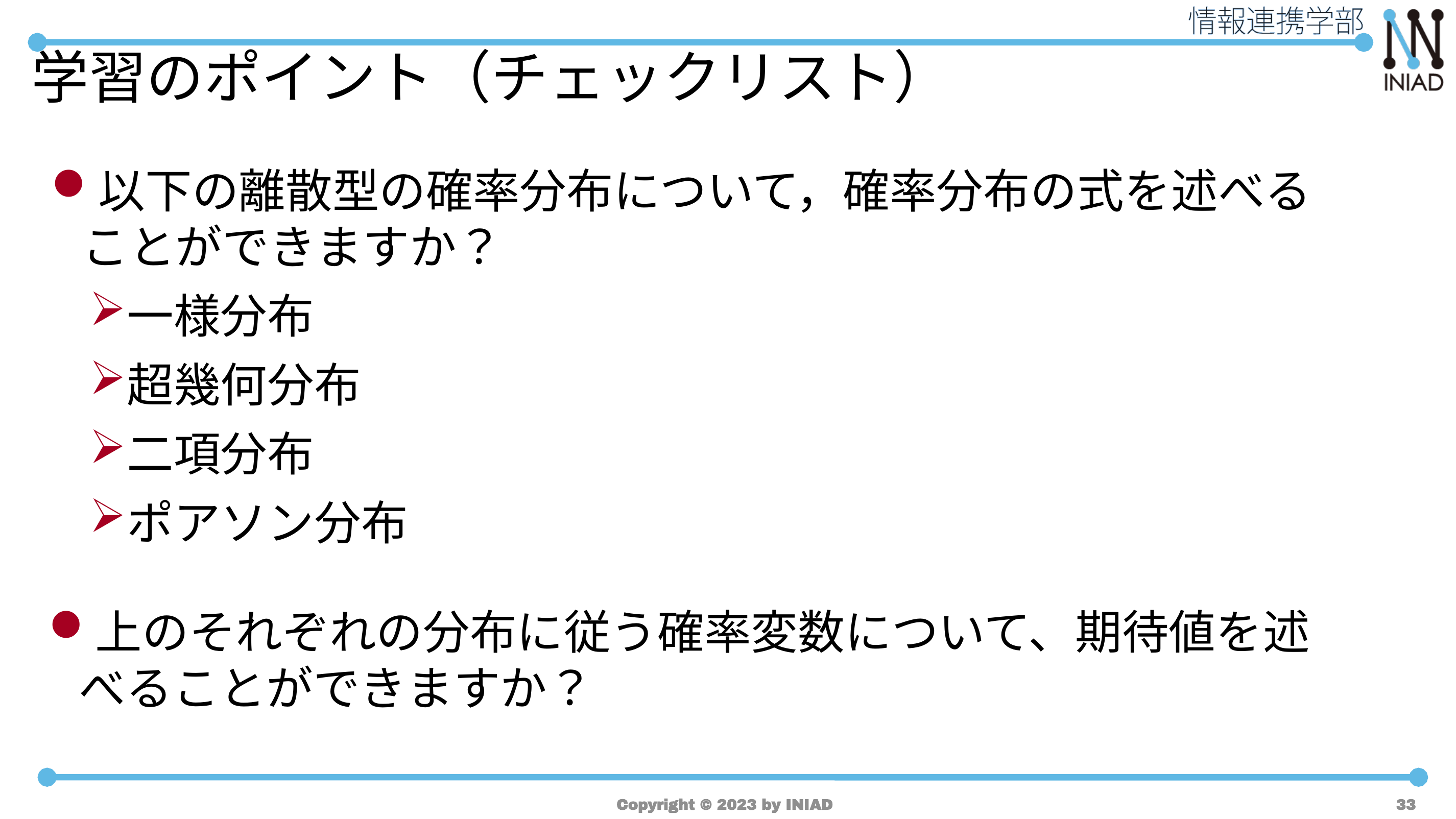

# 学習のポイント（チェックリスト）
以下の離散型の確率分布について，確率分布の式を述べることができますか？
一様分布
超幾何分布
二項分布
ポアソン分布

上のそれぞれの分布に従う確率変数について、期待値を述べることができますか？
Copyright © 2023 by INIAD
33